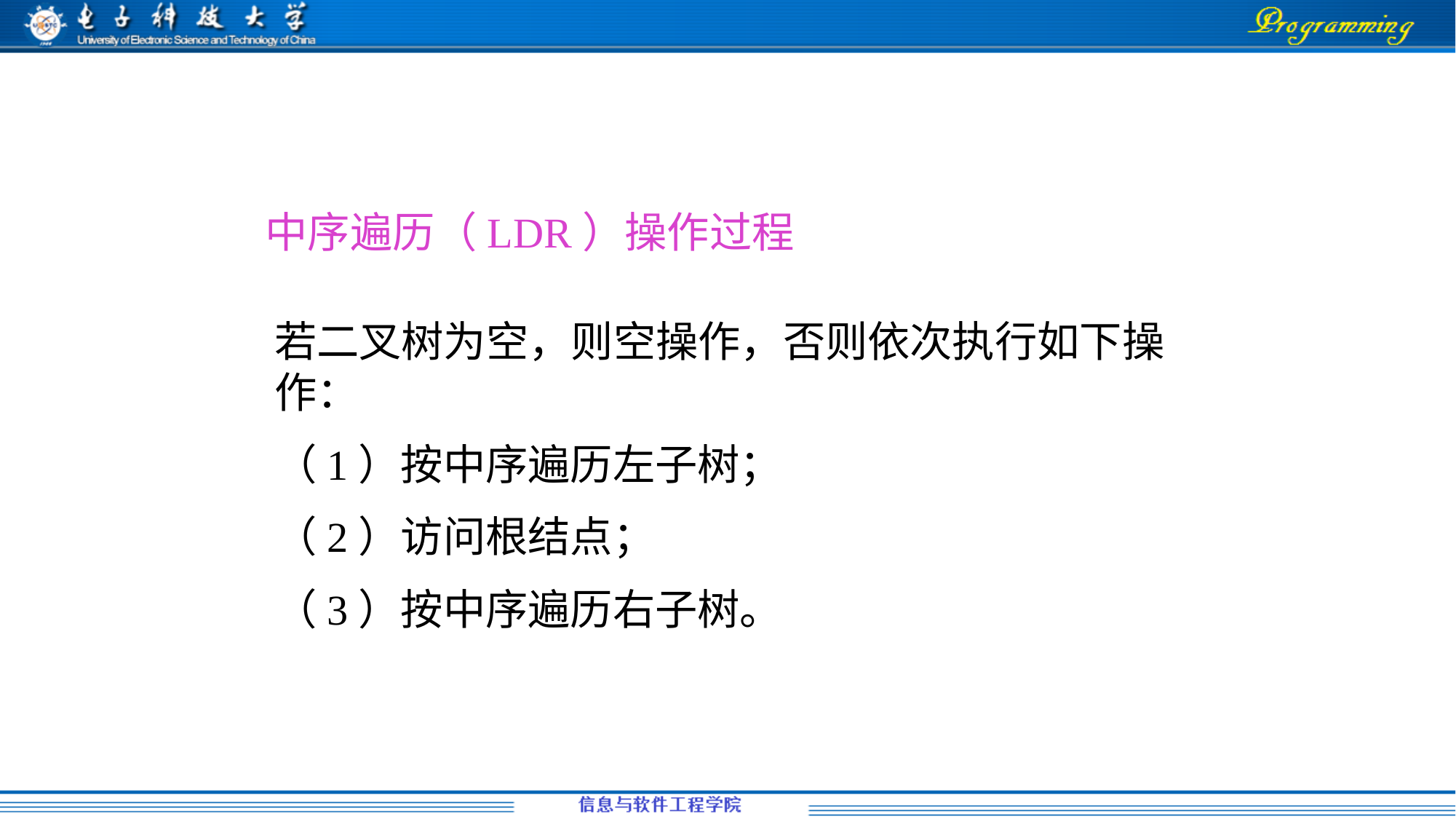

中序遍历（LDR）操作过程
若二叉树为空，则空操作，否则依次执行如下操作：
（1）按中序遍历左子树；
（2）访问根结点；
（3）按中序遍历右子树。